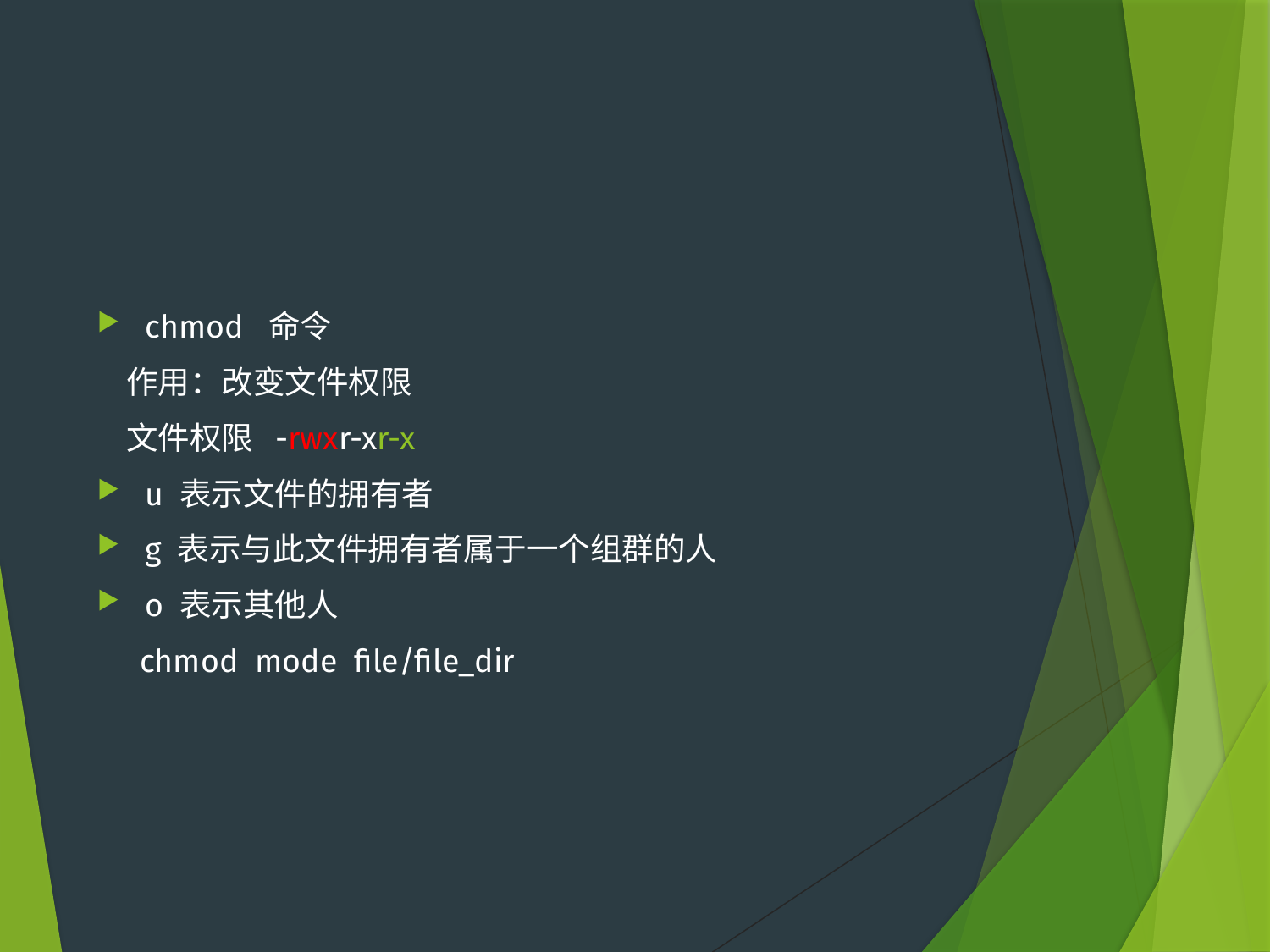

#
chmod  命令
   作用：改变文件权限
   文件权限  -rwxr-xr-x
u 表示文件的拥有者
g 表示与此文件拥有者属于一个组群的人
o 表示其他人
     chmod  mode  file/file_dir